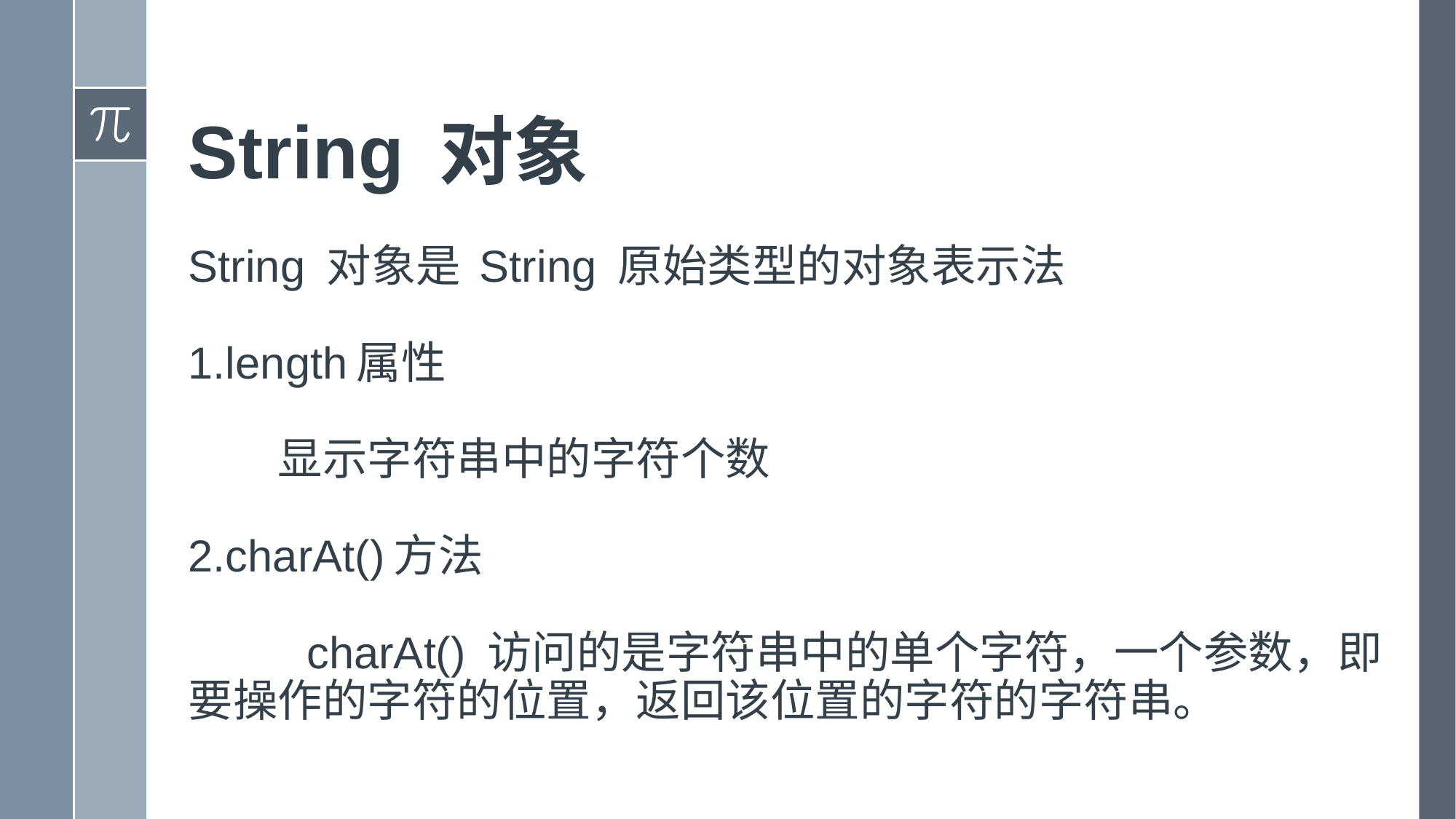

# String 对象 String 对象是 String 原始类型的对象表示法 1.length属性 显示字符串中的字符个数 2.charAt()方法  charAt() 访问的是字符串中的单个字符，一个参数，即要操作的字符的位置，返回该位置的字符的字符串。